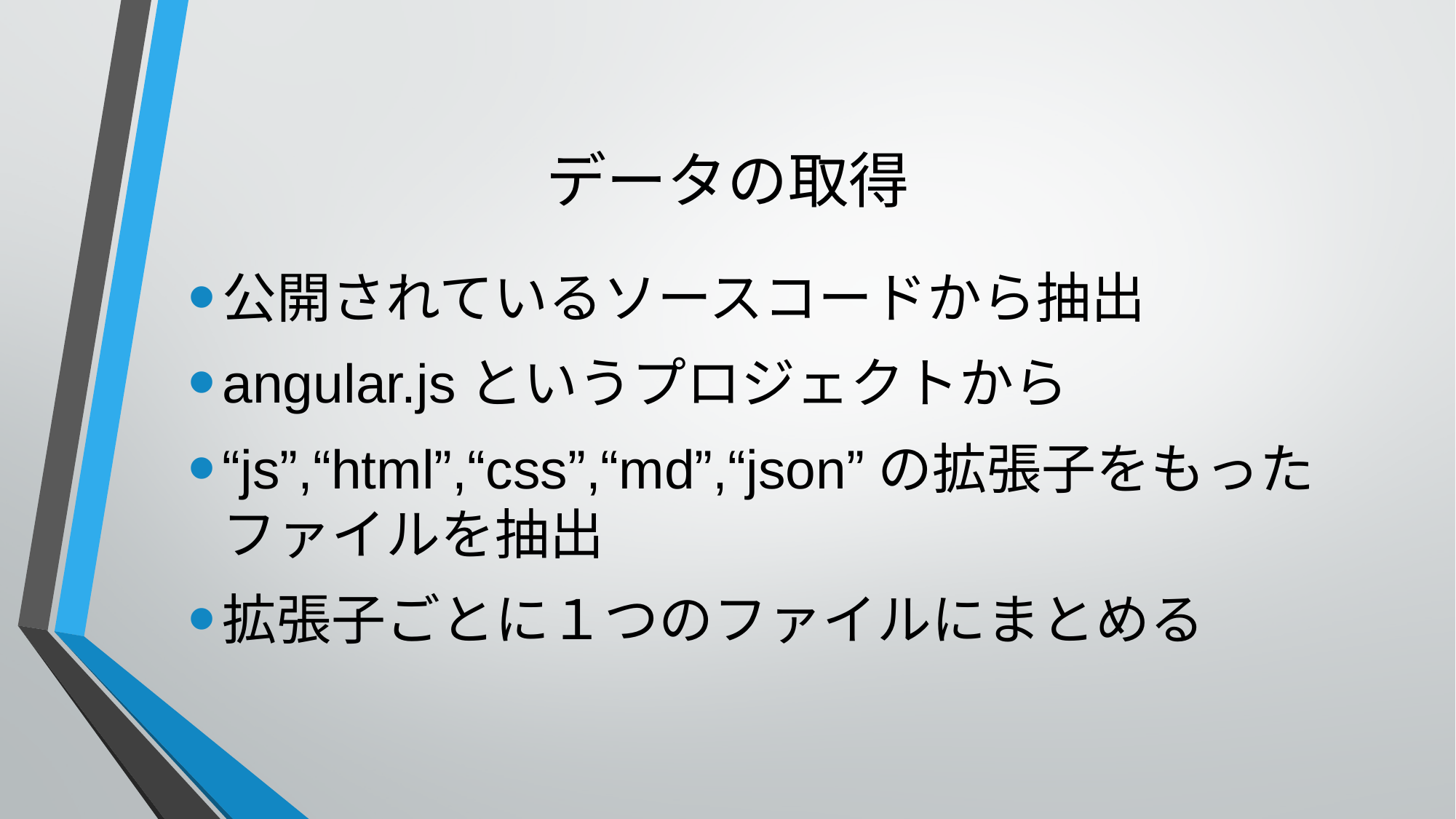

# データの取得
公開されているソースコードから抽出
angular.jsというプロジェクトから
“js”,“html”,“css”,“md”,“json”の拡張子をもったファイルを抽出
拡張子ごとに１つのファイルにまとめる